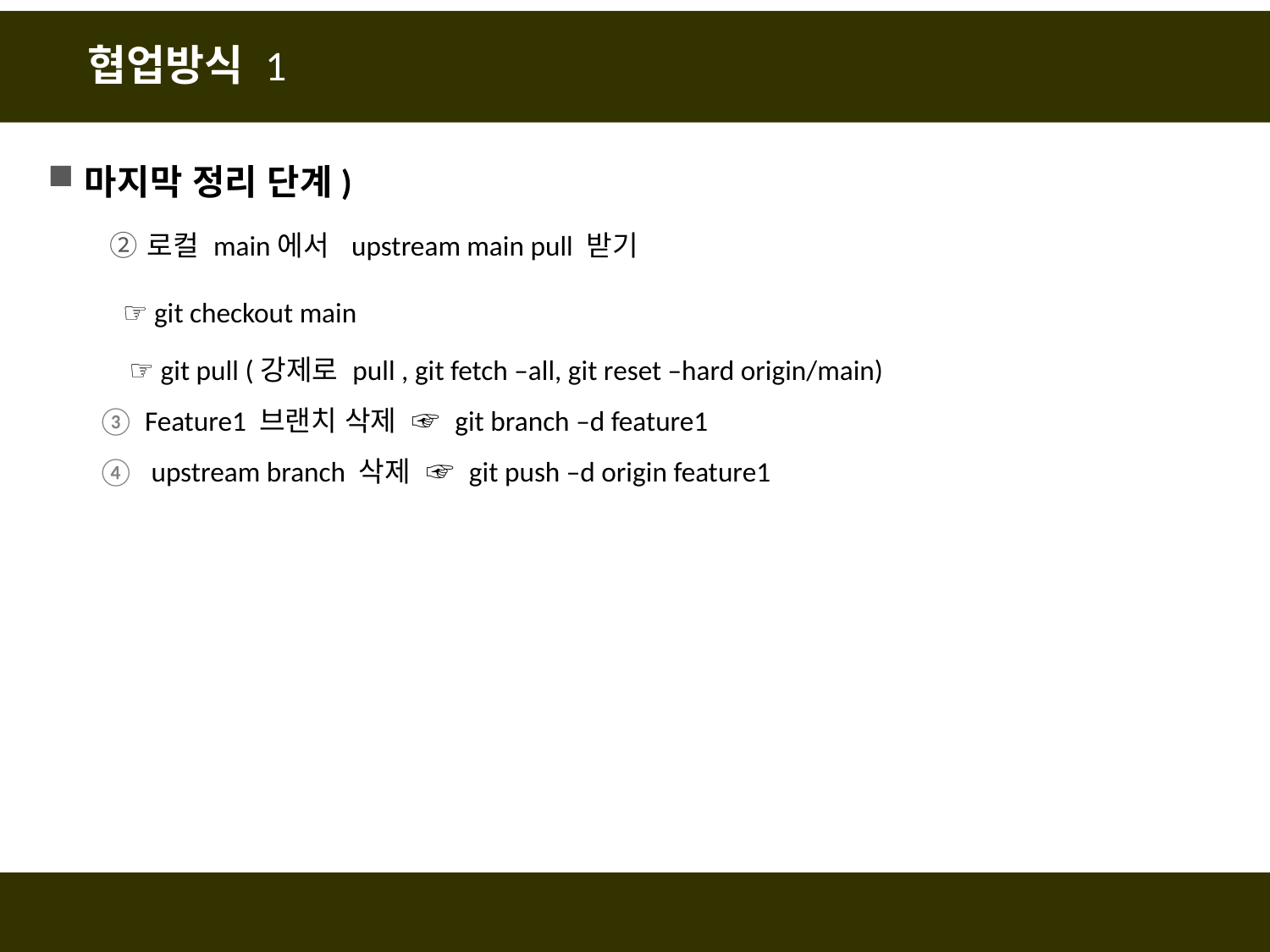

# 협업방식 1
마지막 정리 단계)
로컬 main에서  upstream main pull 받기
      ☞ git checkout main
     ☞ git pull (강제로 pull , git fetch –all, git reset –hard origin/main)
Feature1 브랜치 삭제  ☞ git branch –d feature1
 upstream branch 삭제  ☞ git push –d origin feature1